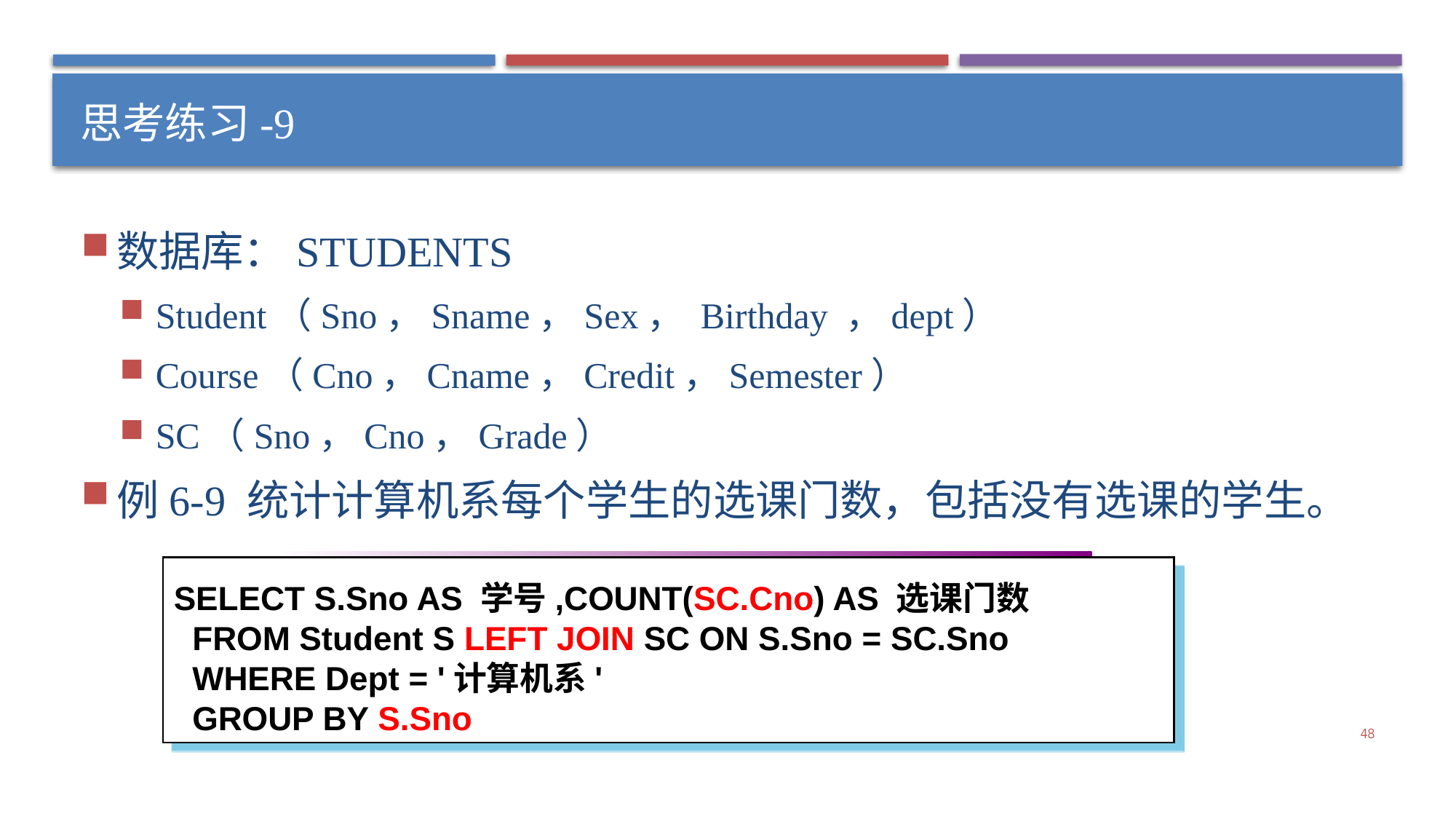

# 思考练习-9
数据库：STUDENTS
Student（Sno，Sname，Sex， Birthday ，dept）
Course（Cno，Cname，Credit，Semester）
SC（Sno，Cno，Grade）
例6-9 统计计算机系每个学生的选课门数，包括没有选课的学生。

SELECT S.Sno AS 学号,COUNT(SC.Cno) AS 选课门数
  FROM Student S LEFT JOIN SC ON S.Sno = SC.Sno
  WHERE Dept = '计算机系'
  GROUP BY S.Sno
48